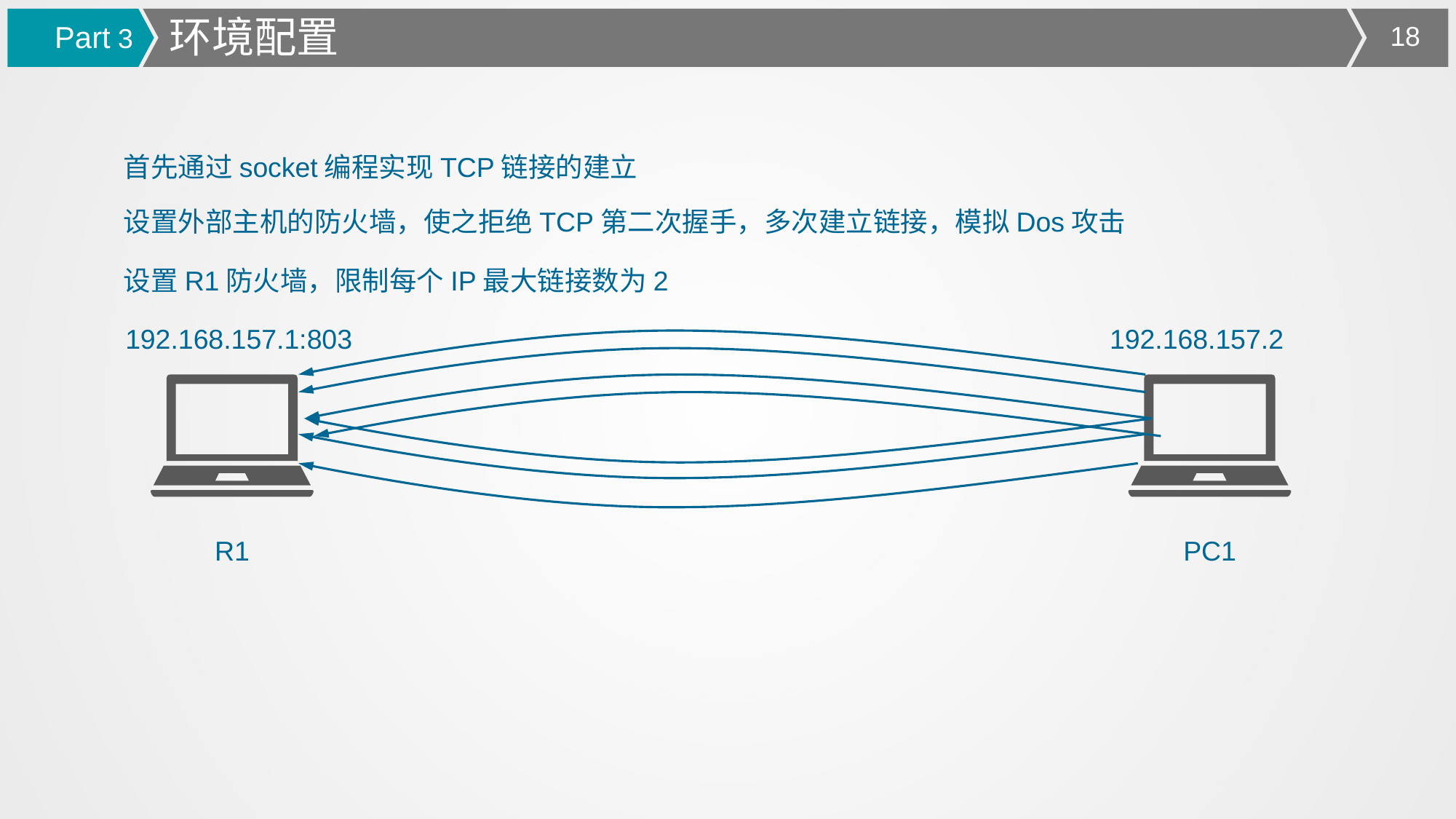

环境配置
Part 3
首先通过socket编程实现TCP链接的建立
设置外部主机的防火墙，使之拒绝TCP第二次握手，多次建立链接，模拟Dos攻击
设置R1防火墙，限制每个IP最大链接数为2
192.168.157.1:803
192.168.157.2

R1
PC1